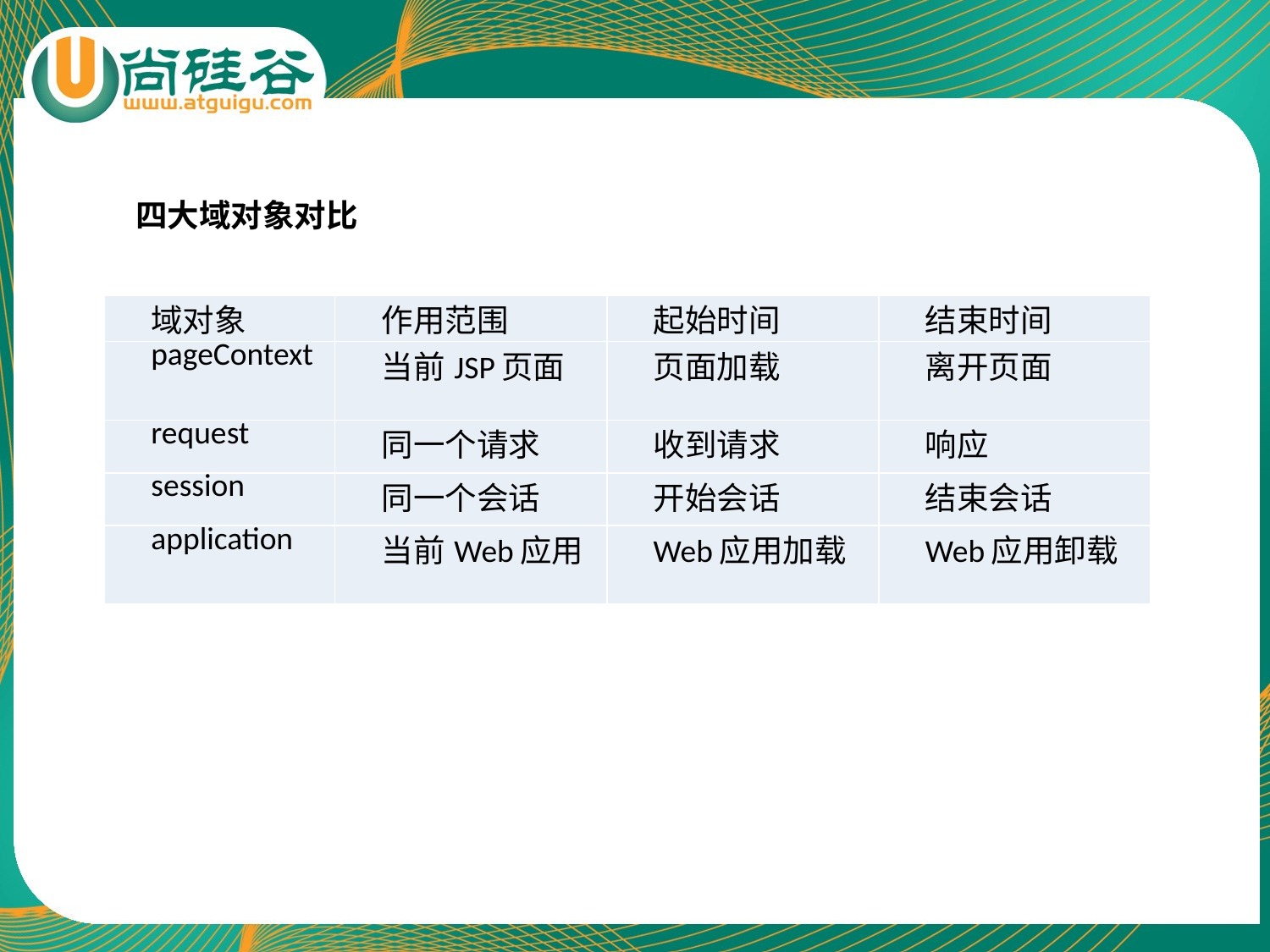

四大域对象对比
| 域对象 | 作用范围 | 起始时间 | 结束时间 |
| --- | --- | --- | --- |
| pageContext | 当前JSP页面 | 页面加载 | 离开页面 |
| request | 同一个请求 | 收到请求 | 响应 |
| session | 同一个会话 | 开始会话 | 结束会话 |
| application | 当前Web应用 | Web应用加载 | Web应用卸载 |